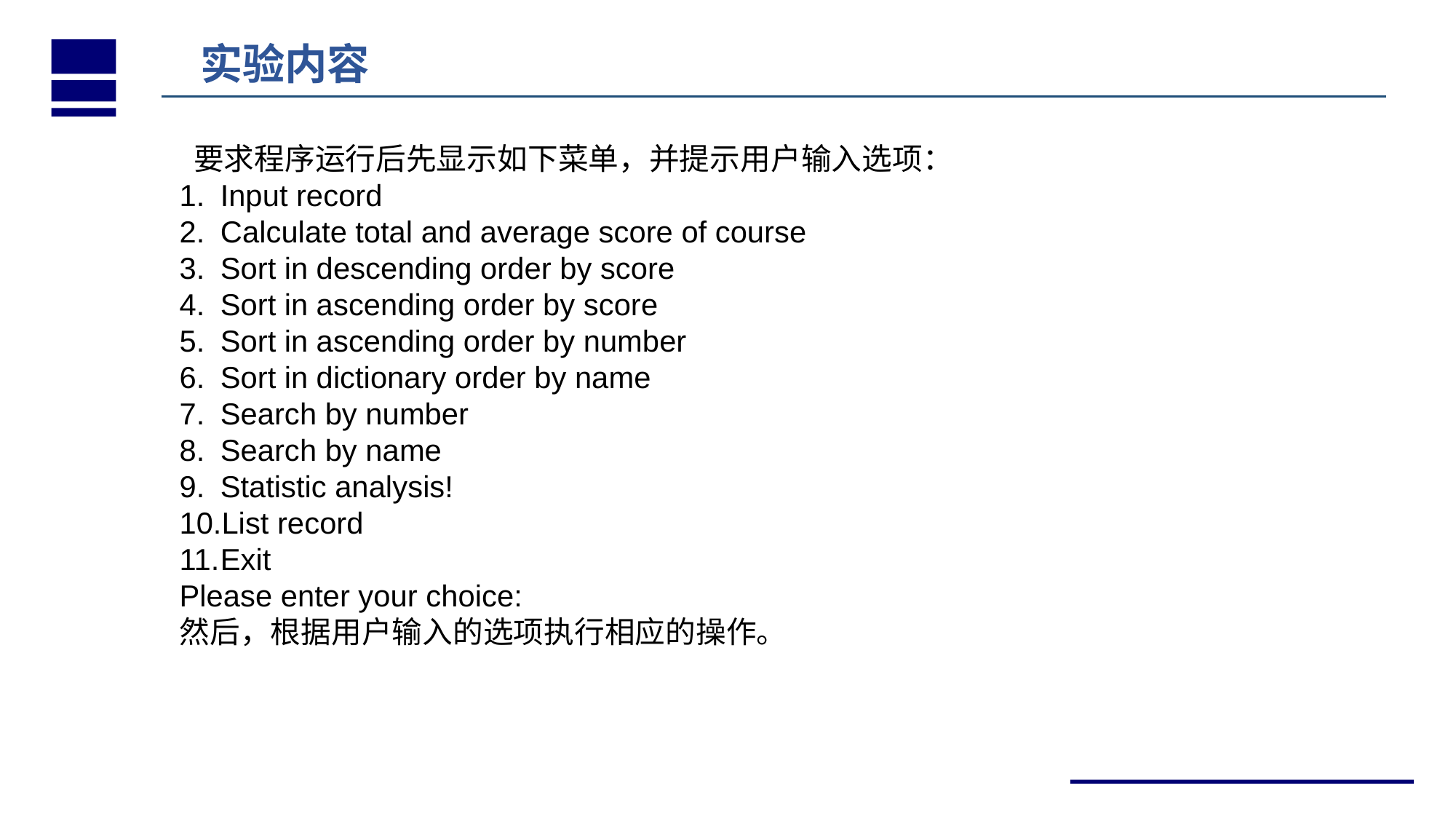

实验内容
 要求程序运行后先显示如下菜单，并提示用户输入选项：
Input record
Calculate total and average score of course
Sort in descending order by score
Sort in ascending order by score
Sort in ascending order by number
Sort in dictionary order by name
Search by number
Search by name
Statistic analysis!
List record
Exit
Please enter your choice:
然后，根据用户输入的选项执行相应的操作。